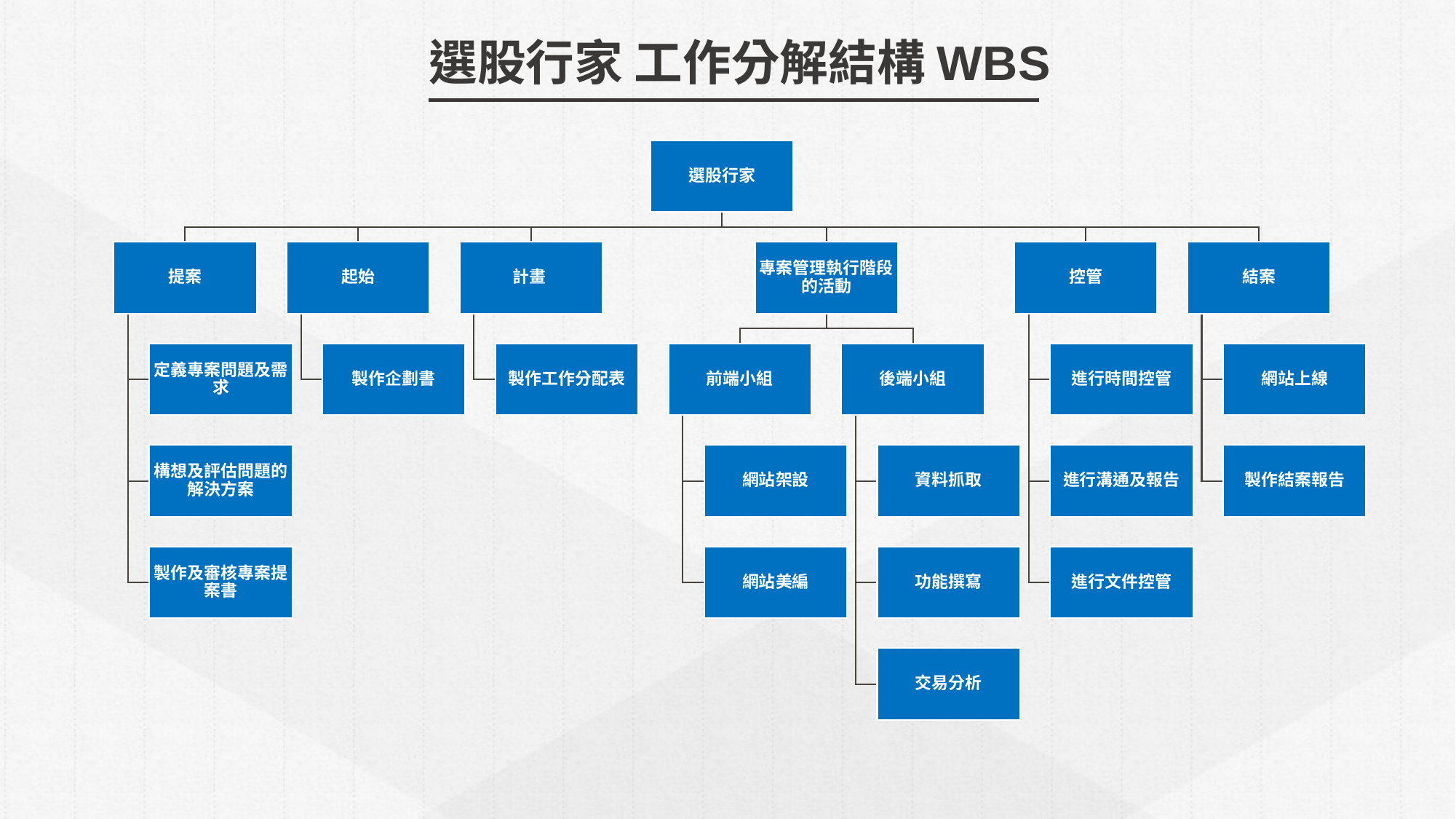

選股行家 工作分解結構WBS
選股行家
提案
定義專案問題及需求
構想及評估問題的解決方案
製作及審核專案提案書
起始
製作企劃書
計畫
製作工作分配表
專案管理執行階段的活動
前端小組
網站架設
網站美編
後端小組
資料抓取
功能撰寫
交易分析
控管
進行時間控管
進行溝通及報告
進行文件控管
結案
網站上線
製作結案報告